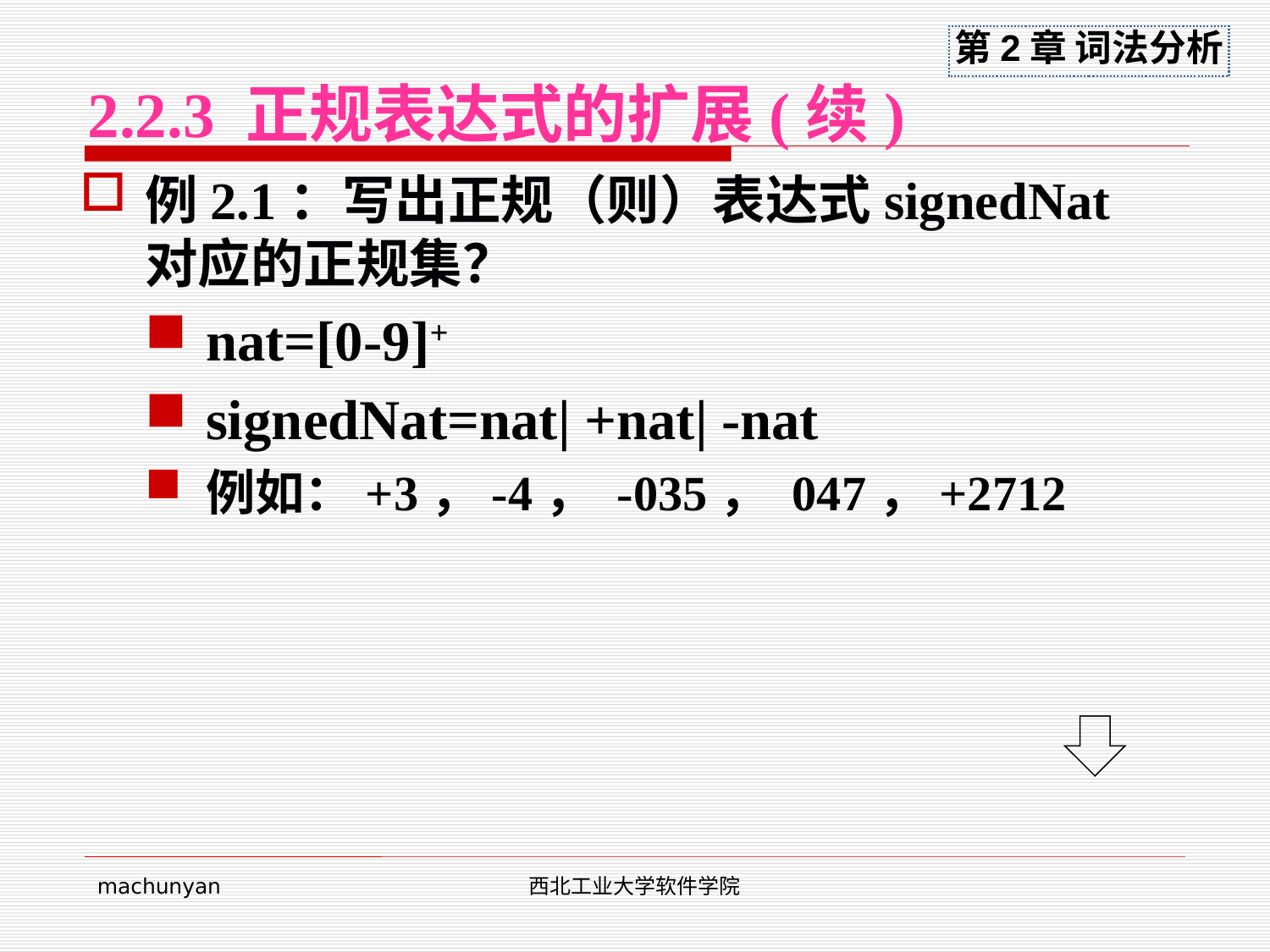

# 2.2.3 正规表达式的扩展(续)
例2.1：写出正规（则）表达式signedNat对应的正规集？
nat=[0-9]+
signedNat=nat| +nat| -nat
例如：+3，-4， -035， 047，+2712

machunyan

西北工业大学软件学院
34